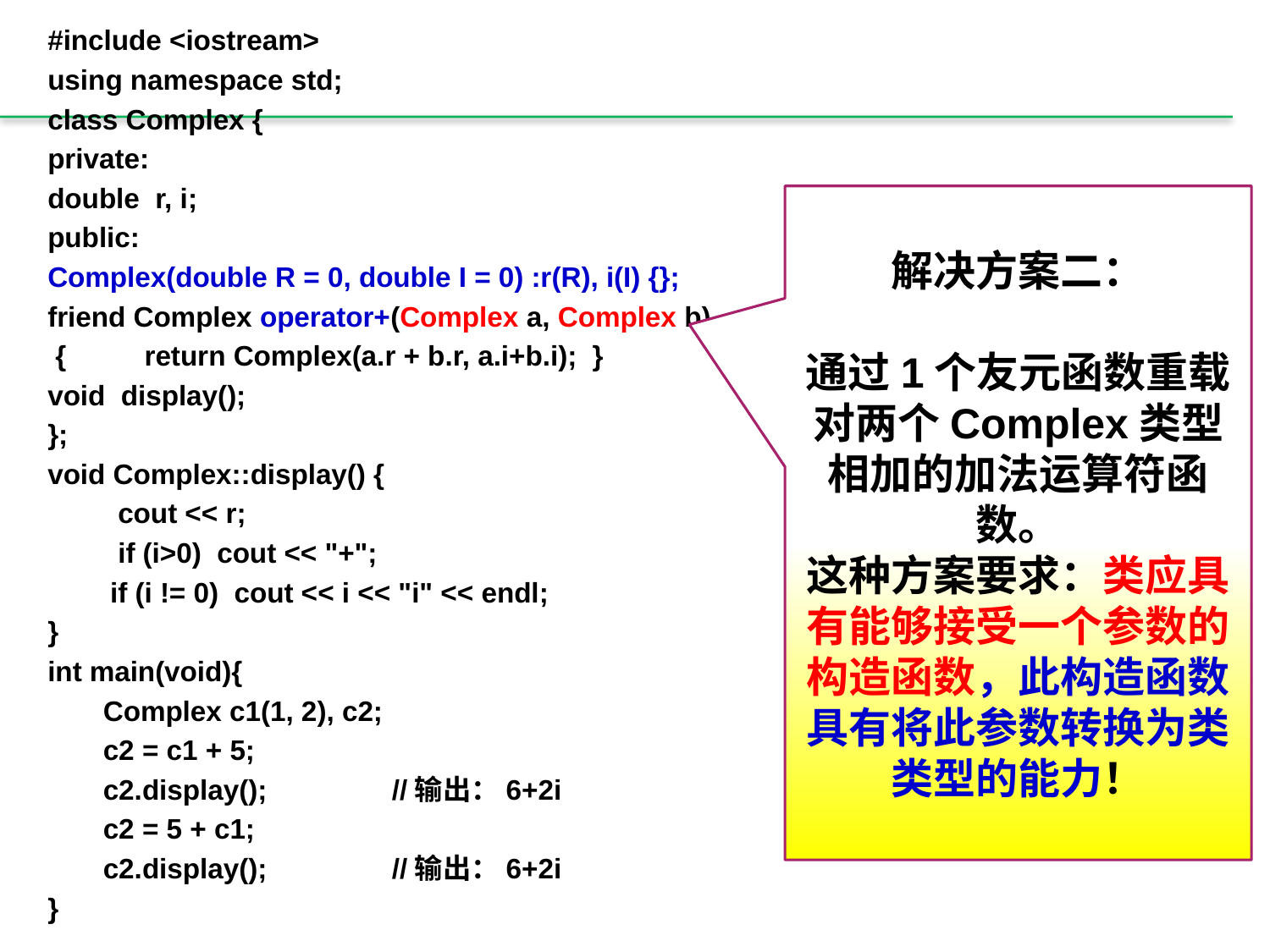

#include <iostream>
using namespace std;
class Complex {
private:
double  r, i;
public:
Complex(double R = 0, double I = 0) :r(R), i(I) {};
friend Complex operator+(Complex a, Complex b)
 {          return Complex(a.r + b.r, a.i+b.i);  }
void  display();
};
void Complex::display() {
         cout << r;
         if (i>0)  cout << "+";
        if (i != 0)  cout << i << "i" << endl;
}
int main(void){
Complex c1(1, 2), c2;
c2 = c1 + 5;
c2.display();                //输出：6+2i
c2 = 5 + c1;
c2.display();                //输出：6+2i
}
解决方案二：

通过1个友元函数重载对两个Complex类型相加的加法运算符函数。
这种方案要求：类应具有能够接受一个参数的构造函数，此构造函数具有将此参数转换为类类型的能力！